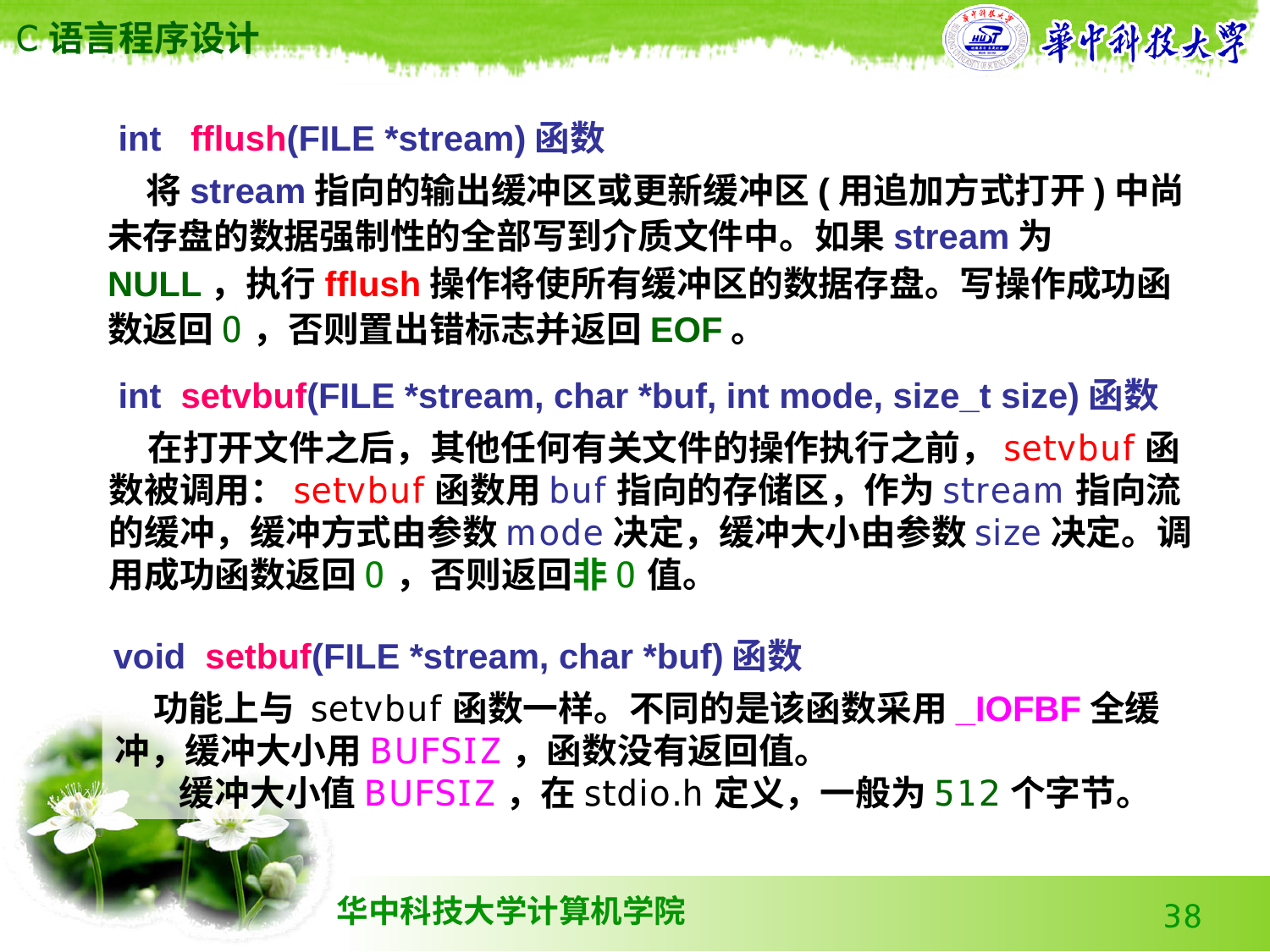

int   fflush(FILE *stream)函数
     将stream指向的输出缓冲区或更新缓冲区(用追加方式打开)中尚未存盘的数据强制性的全部写到介质文件中。如果stream为NULL，执行fflush操作将使所有缓冲区的数据存盘。写操作成功函数返回0，否则置出错标志并返回EOF。
int  setvbuf(FILE *stream, char *buf, int mode, size_t size)函数
     在打开文件之后，其他任何有关文件的操作执行之前，setvbuf函数被调用：setvbuf函数用buf指向的存储区，作为stream指向流的缓冲，缓冲方式由参数mode决定，缓冲大小由参数size决定。调用成功函数返回0，否则返回非0值。
void  setbuf(FILE *stream, char *buf)函数
     功能上与 setvbuf函数一样。不同的是该函数采用_IOFBF全缓冲，缓冲大小用BUFSIZ，函数没有返回值。
       缓冲大小值BUFSIZ，在stdio.h定义，一般为512个字节。
38